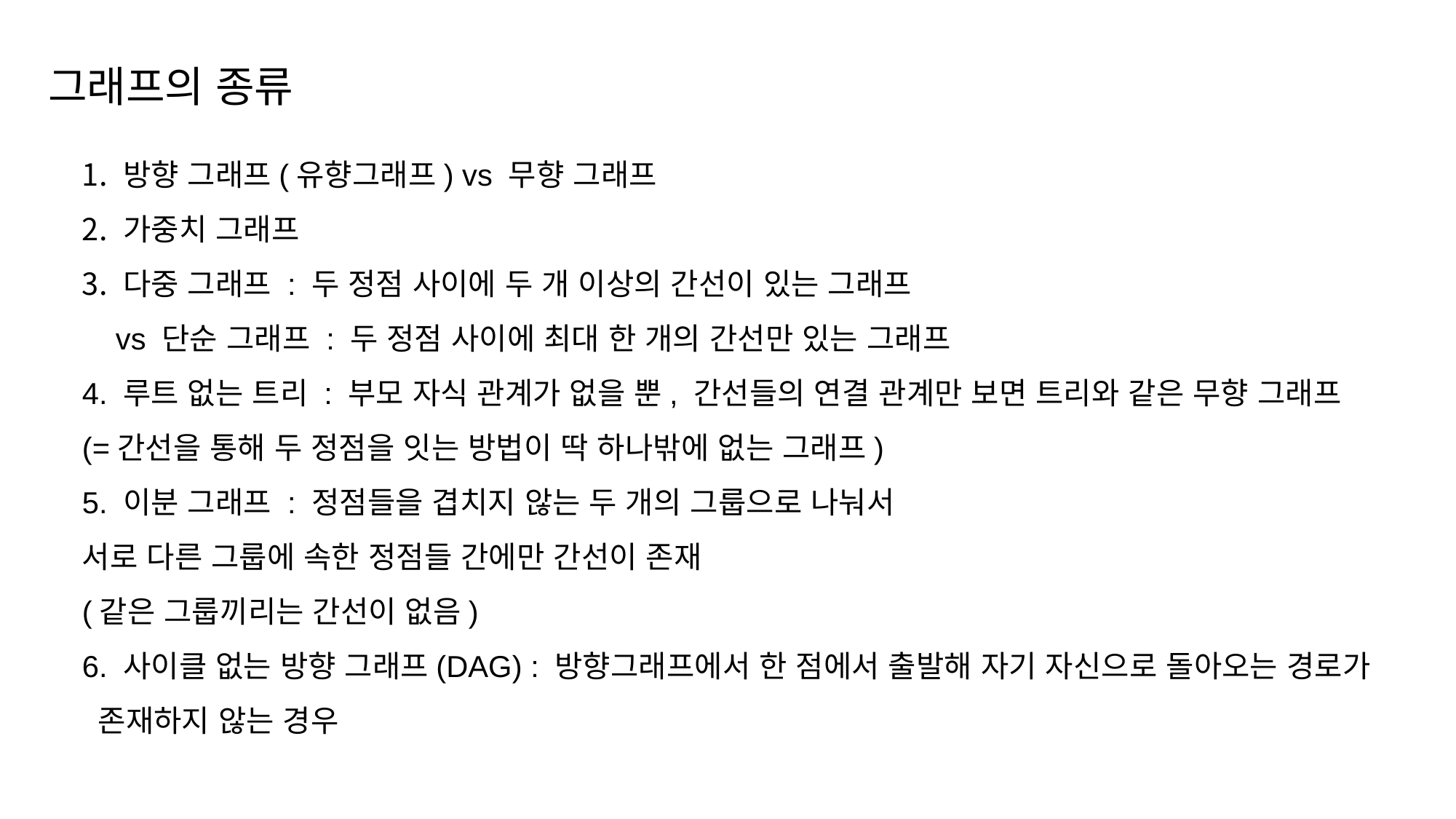

그래프의 종류
방향 그래프(유향그래프) vs 무향 그래프
가중치 그래프
다중 그래프 : 두 정점 사이에 두 개 이상의 간선이 있는 그래프
    vs 단순 그래프 : 두 정점 사이에 최대 한 개의 간선만 있는 그래프
4. 루트 없는 트리 : 부모 자식 관계가 없을 뿐, 간선들의 연결 관계만 보면 트리와 같은 무향 그래프
(=간선을 통해 두 정점을 잇는 방법이 딱 하나밖에 없는 그래프)
5. 이분 그래프 : 정점들을 겹치지 않는 두 개의 그룹으로 나눠서
서로 다른 그룹에 속한 정점들 간에만 간선이 존재
(같은 그룹끼리는 간선이 없음)
6. 사이클 없는 방향 그래프(DAG) : 방향그래프에서 한 점에서 출발해 자기 자신으로 돌아오는 경로가
 존재하지 않는 경우